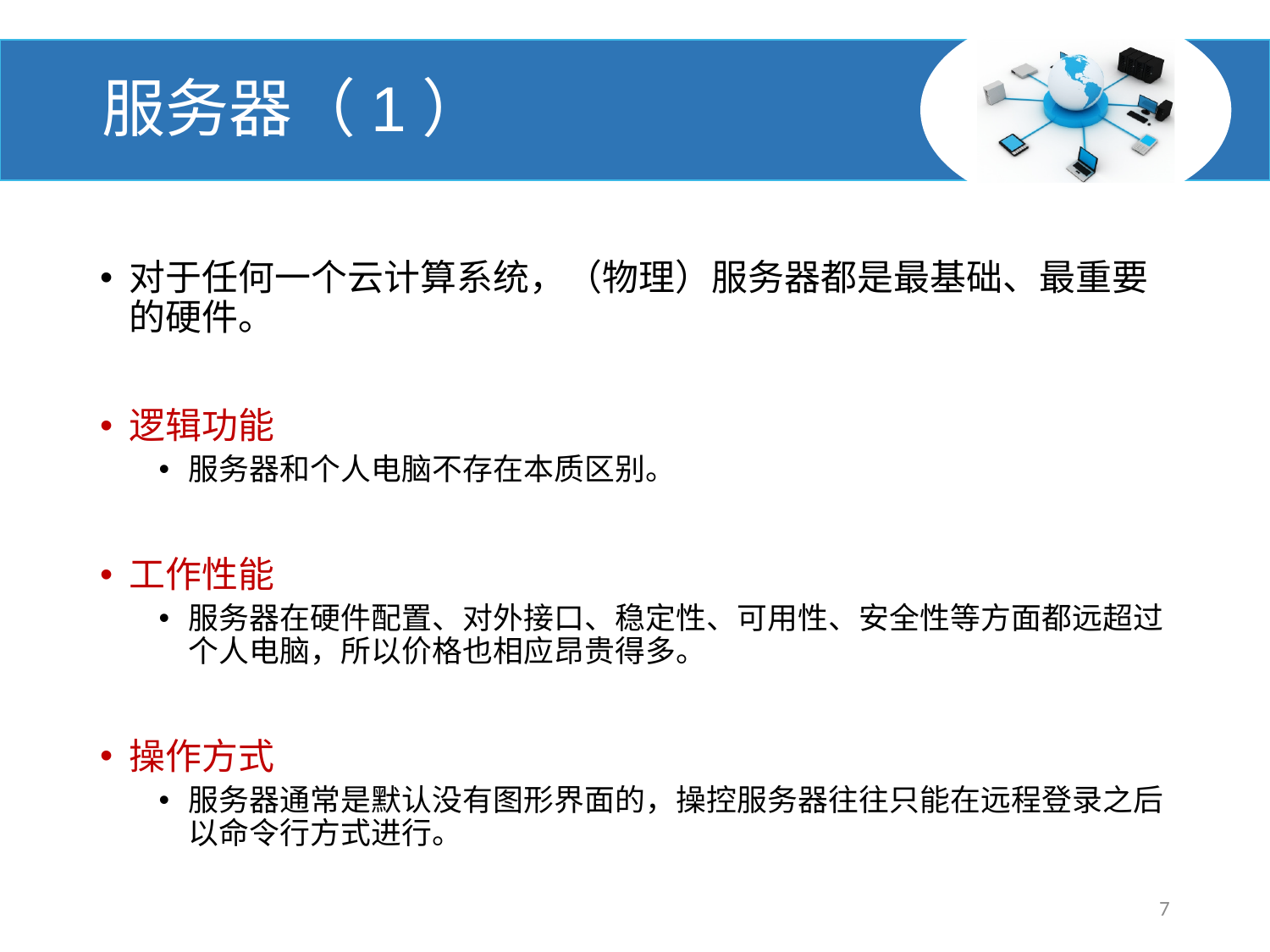

# 服务器（1）
对于任何一个云计算系统，（物理）服务器都是最基础、最重要的硬件。

逻辑功能
服务器和个人电脑不存在本质区别。

工作性能
服务器在硬件配置、对外接口、稳定性、可用性、安全性等方面都远超过个人电脑，所以价格也相应昂贵得多。

操作方式
服务器通常是默认没有图形界面的，操控服务器往往只能在远程登录之后以命令行方式进行。
7